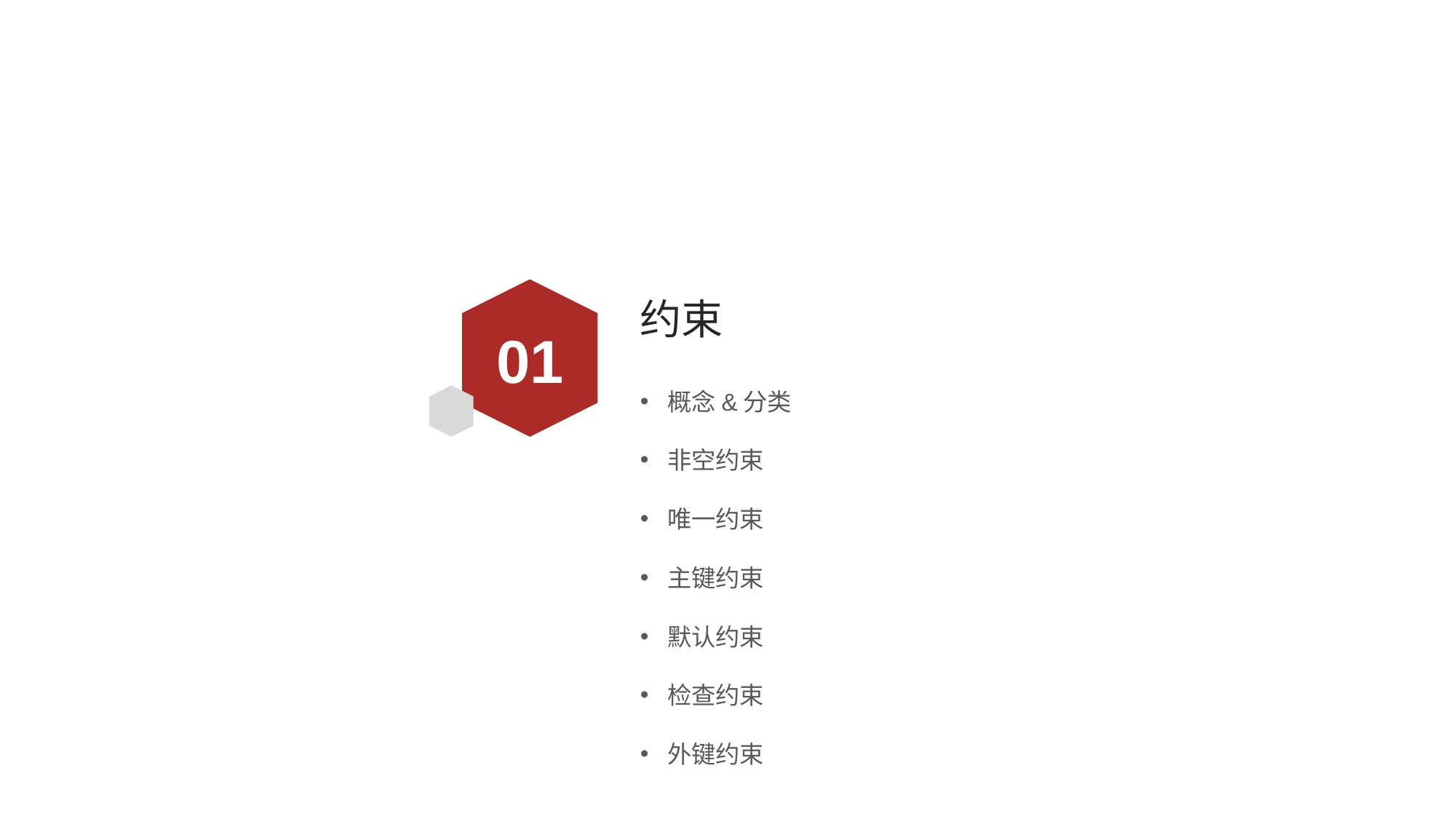

# 约束
01
概念&分类
非空约束
唯一约束
主键约束
默认约束
检查约束
外键约束